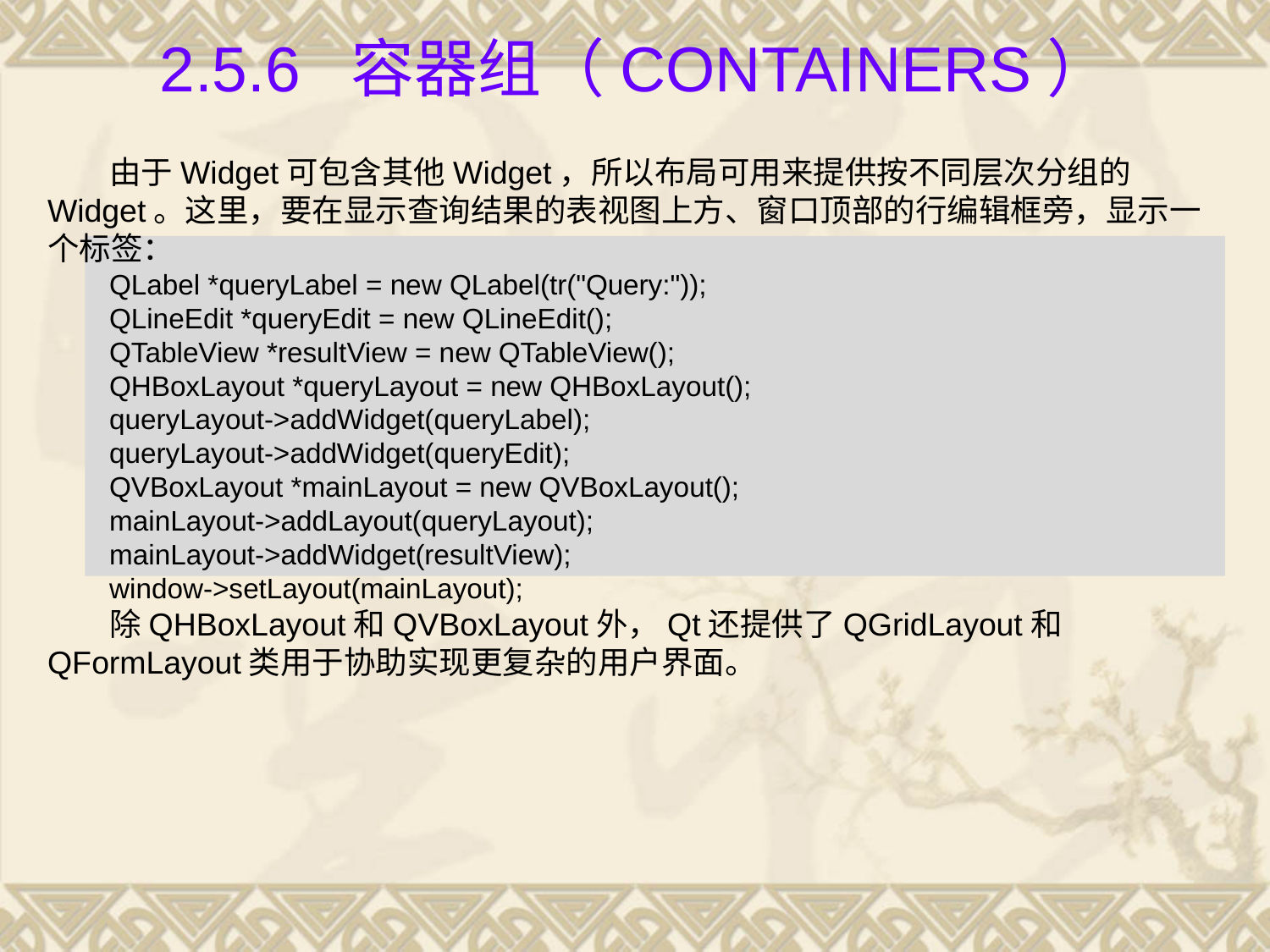

# 2.5.6  容器组（Containers）
由于Widget可包含其他Widget，所以布局可用来提供按不同层次分组的Widget。这里，要在显示查询结果的表视图上方、窗口顶部的行编辑框旁，显示一个标签：
QLabel *queryLabel = new QLabel(tr("Query:"));
QLineEdit *queryEdit = new QLineEdit();
QTableView *resultView = new QTableView();
QHBoxLayout *queryLayout = new QHBoxLayout();
queryLayout->addWidget(queryLabel);
queryLayout->addWidget(queryEdit);
QVBoxLayout *mainLayout = new QVBoxLayout();
mainLayout->addLayout(queryLayout);
mainLayout->addWidget(resultView);
window->setLayout(mainLayout);
除QHBoxLayout和QVBoxLayout外，Qt还提供了QGridLayout和QFormLayout类用于协助实现更复杂的用户界面。